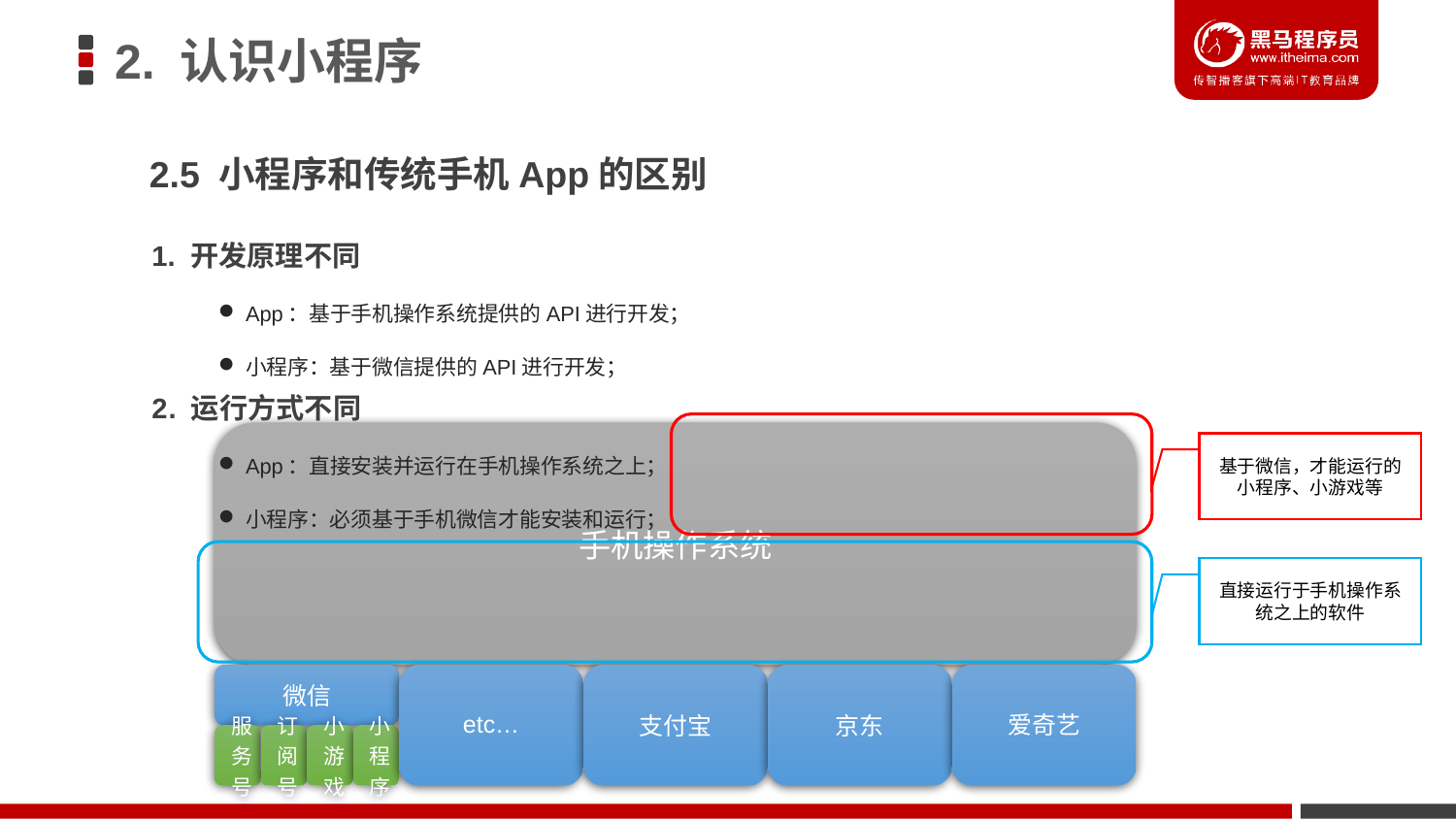

# 2. 认识小程序
2.5 小程序和传统手机App的区别
1. 开发原理不同
App：基于手机操作系统提供的API进行开发；
小程序：基于微信提供的API进行开发；
 运行方式不同
App：直接安装并运行在手机操作系统之上；
小程序：必须基于手机微信才能安装和运行；

手机操作系统
支付宝
京东
爱奇艺
微信
etc…
服务号
小程序
小游戏
订阅号
基于微信，才能运行的小程序、小游戏等

直接运行于手机操作系统之上的软件